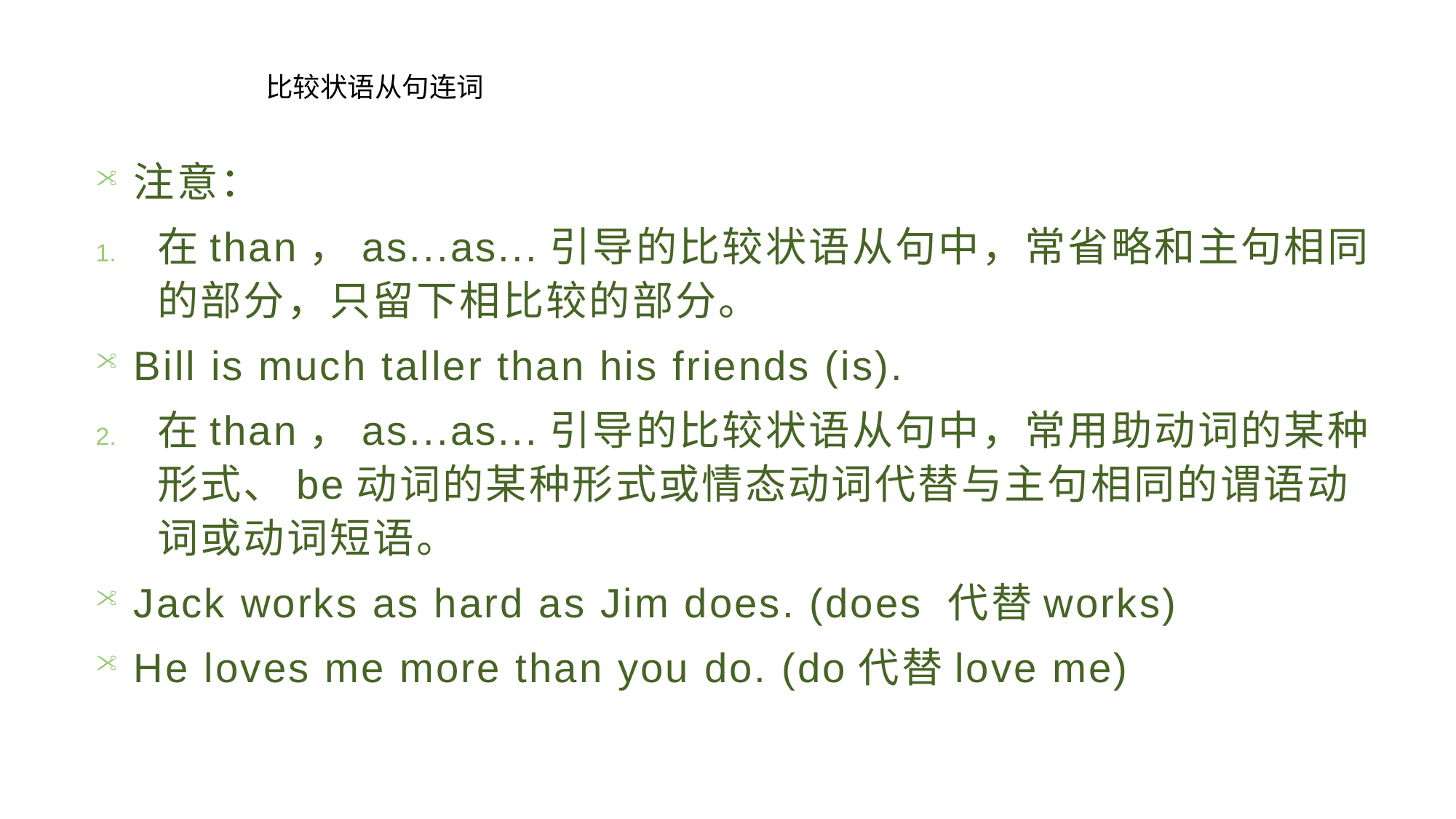

比较状语从句连词
注意：
在than，as...as...引导的比较状语从句中，常省略和主句相同的部分，只留下相比较的部分。
Bill is much taller than his friends (is).
在than，as...as...引导的比较状语从句中，常用助动词的某种形式、be动词的某种形式或情态动词代替与主句相同的谓语动词或动词短语。
Jack works as hard as Jim does. (does 代替works)
He loves me more than you do. (do代替love me)